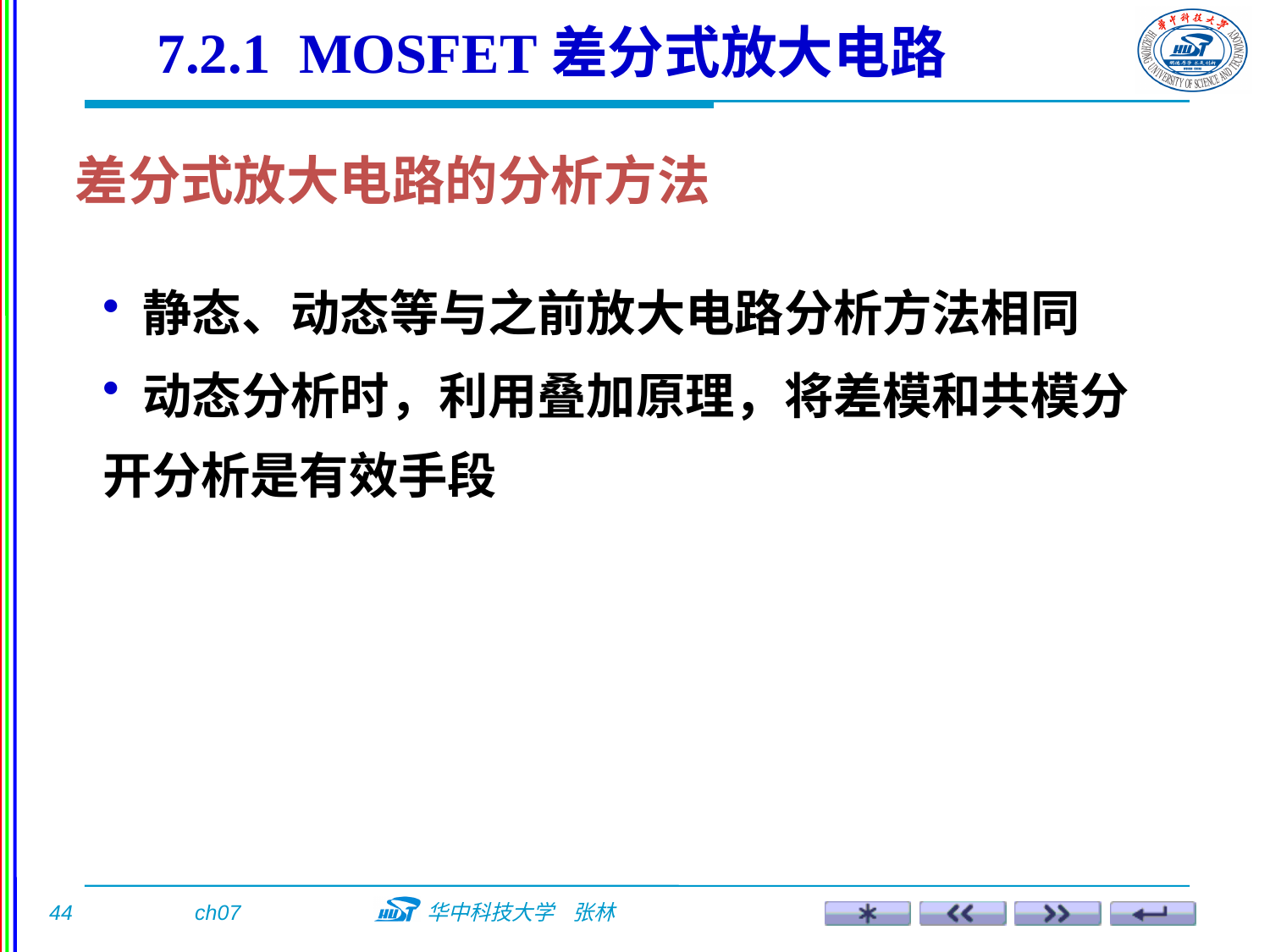

7.2.1  MOSFET差分式放大电路
差分式放大电路的分析方法
 静态、动态等与之前放大电路分析方法相同
 动态分析时，利用叠加原理，将差模和共模分开分析是有效手段